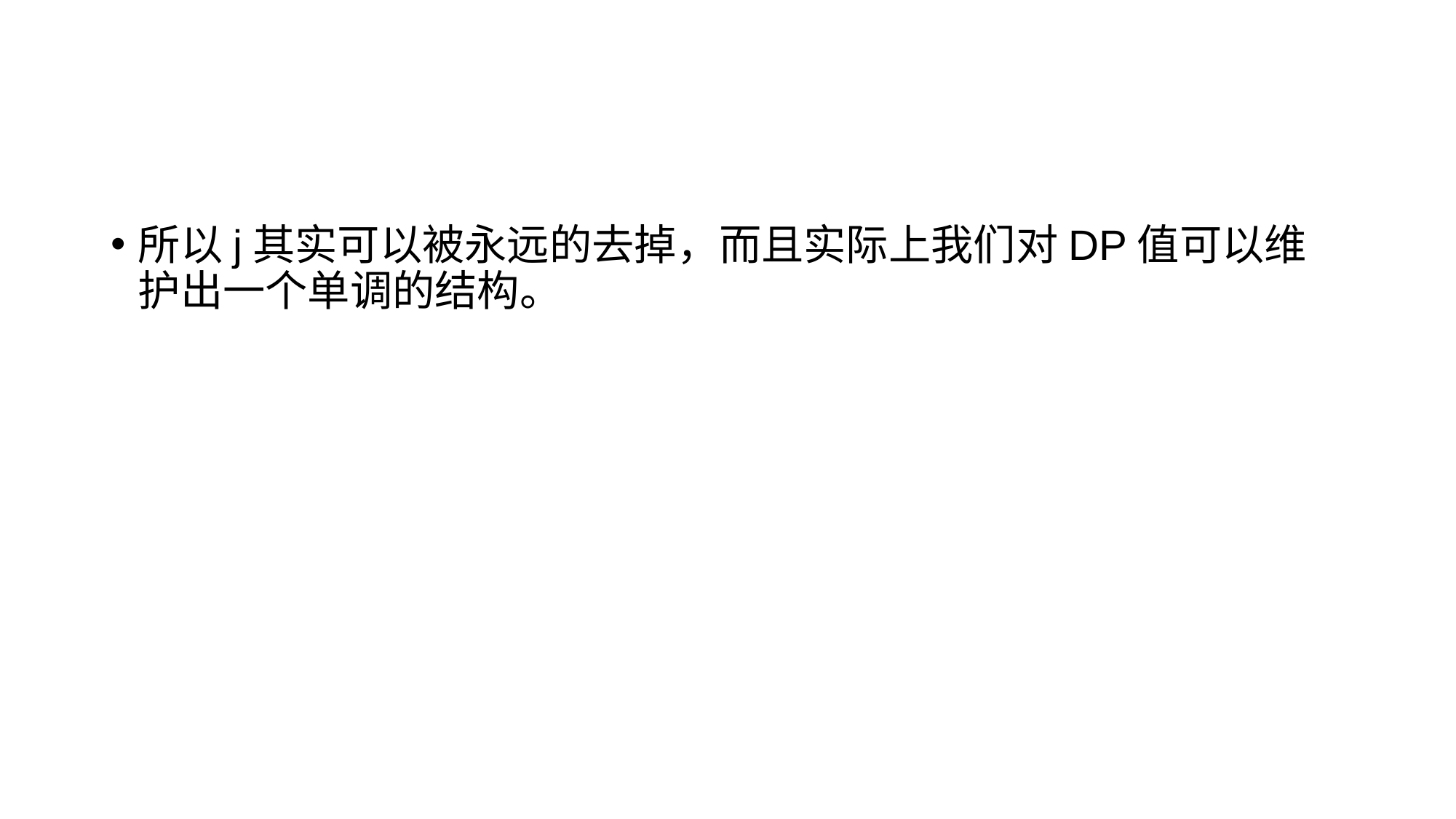

#
所以j其实可以被永远的去掉，而且实际上我们对DP值可以维护出一个单调的结构。